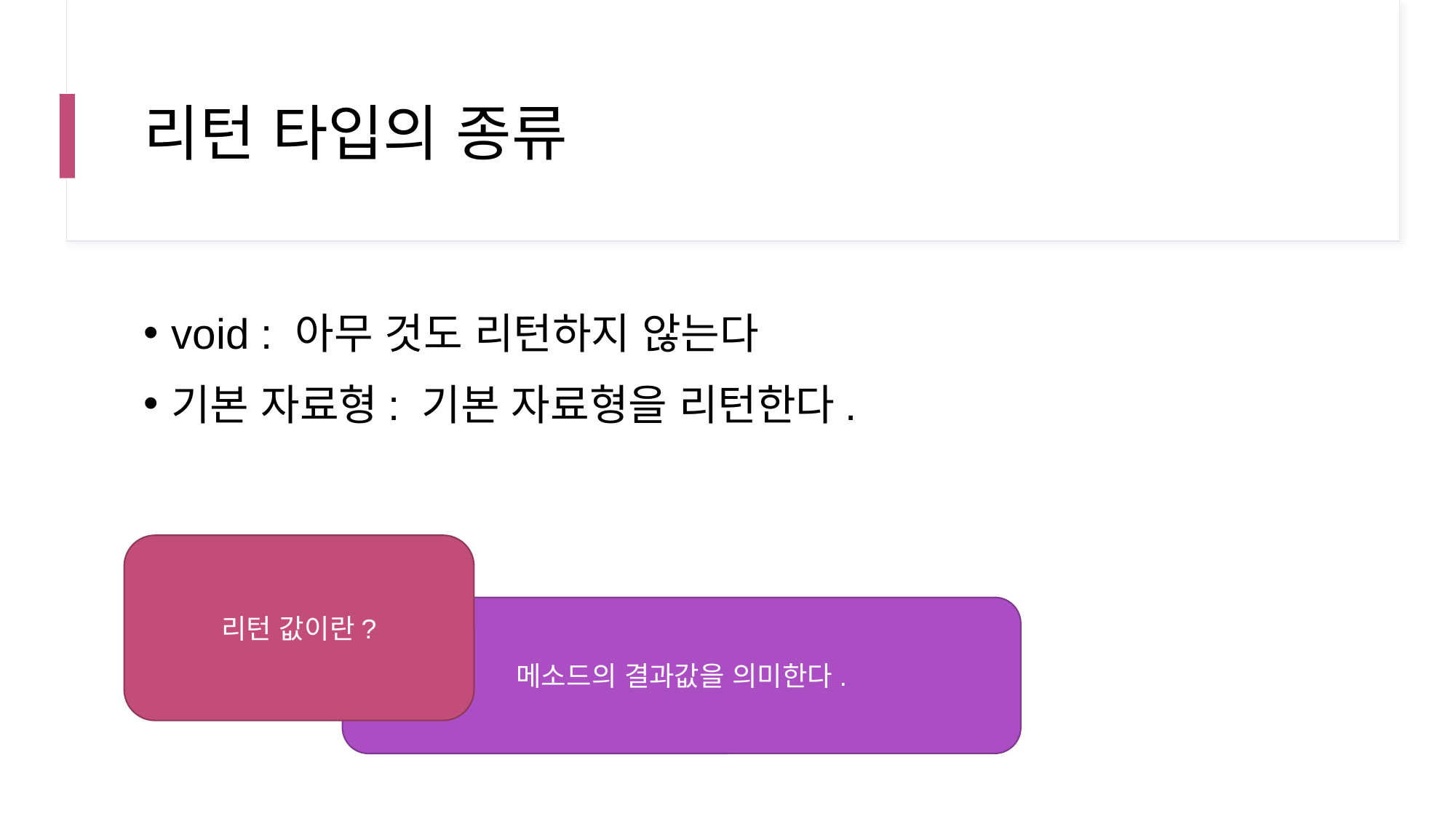

# 리턴 타입의 종류
void : 아무 것도 리턴하지 않는다
기본 자료형: 기본 자료형을 리턴한다.
리턴 값이란?
메소드의 결과값을 의미한다.